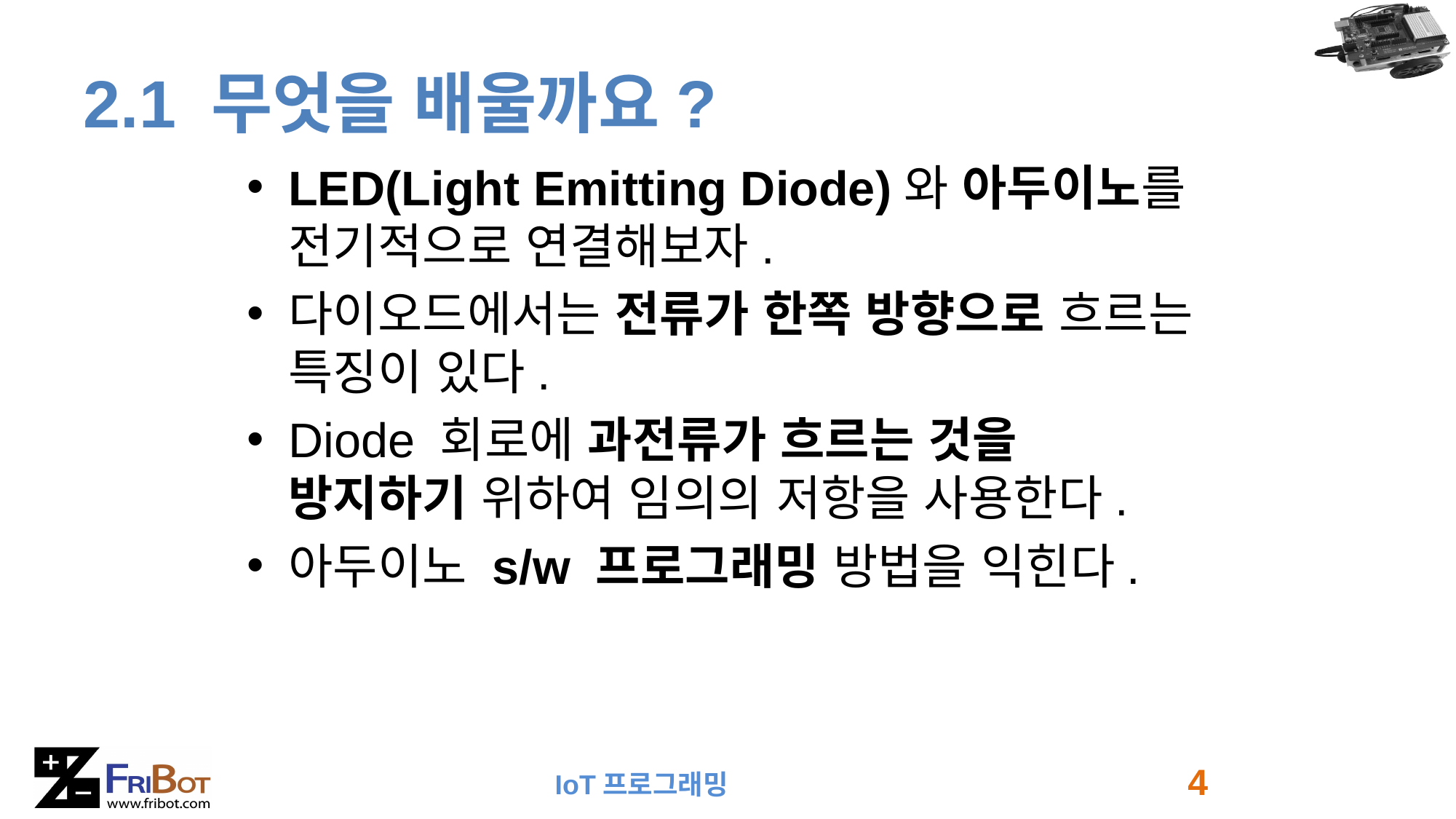

# 2.1 무엇을 배울까요?
LED(Light Emitting Diode)와 아두이노를 전기적으로 연결해보자.
다이오드에서는 전류가 한쪽 방향으로 흐르는 특징이 있다.
Diode 회로에 과전류가 흐르는 것을 방지하기 위하여 임의의 저항을 사용한다.
아두이노 s/w 프로그래밍 방법을 익힌다.
4